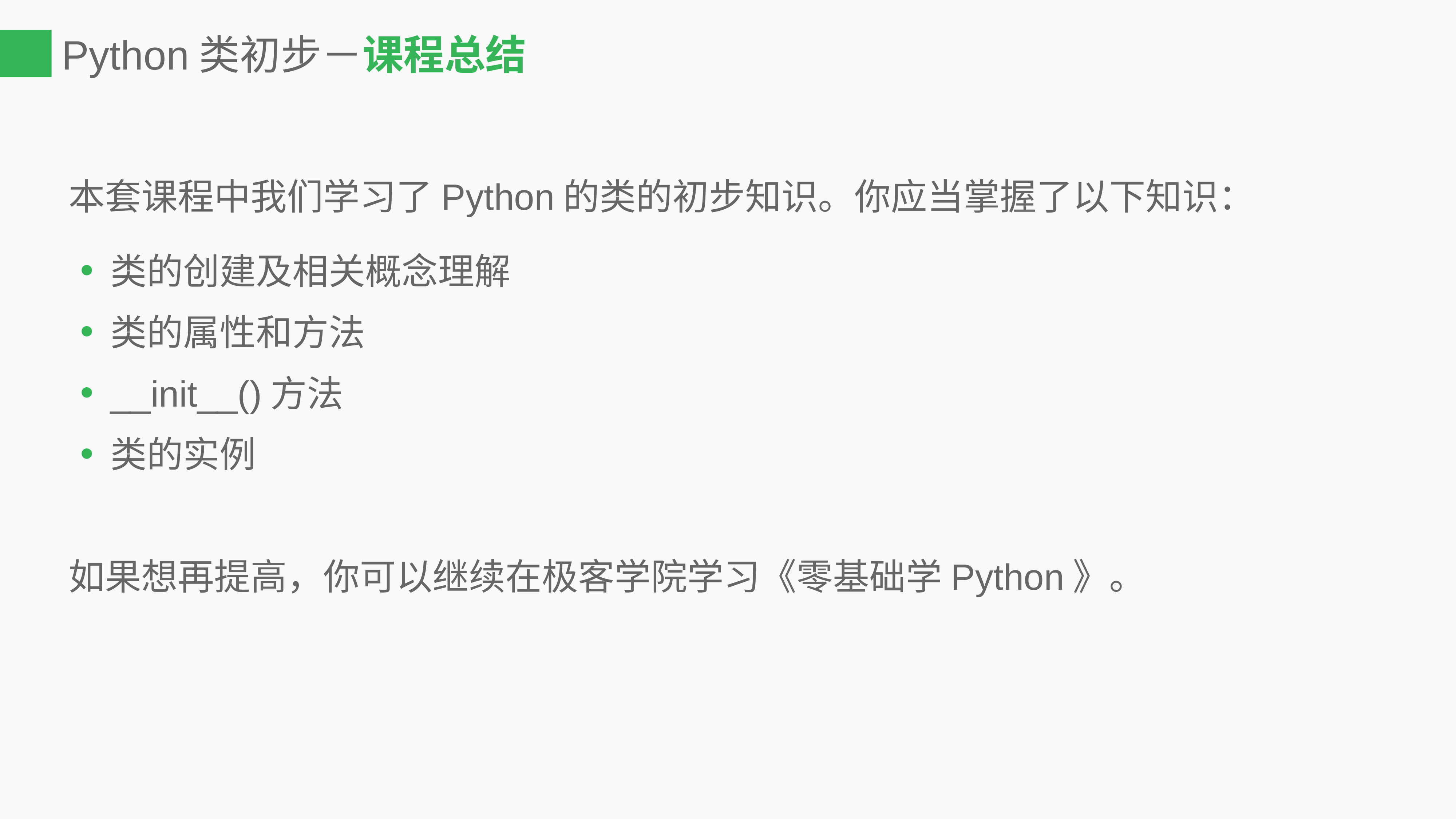

# Python类初步－课程总结
本套课程中我们学习了Python的类的初步知识。你应当掌握了以下知识：
类的创建及相关概念理解
类的属性和方法
__init__()方法
类的实例

如果想再提高，你可以继续在极客学院学习《零基础学Python》。